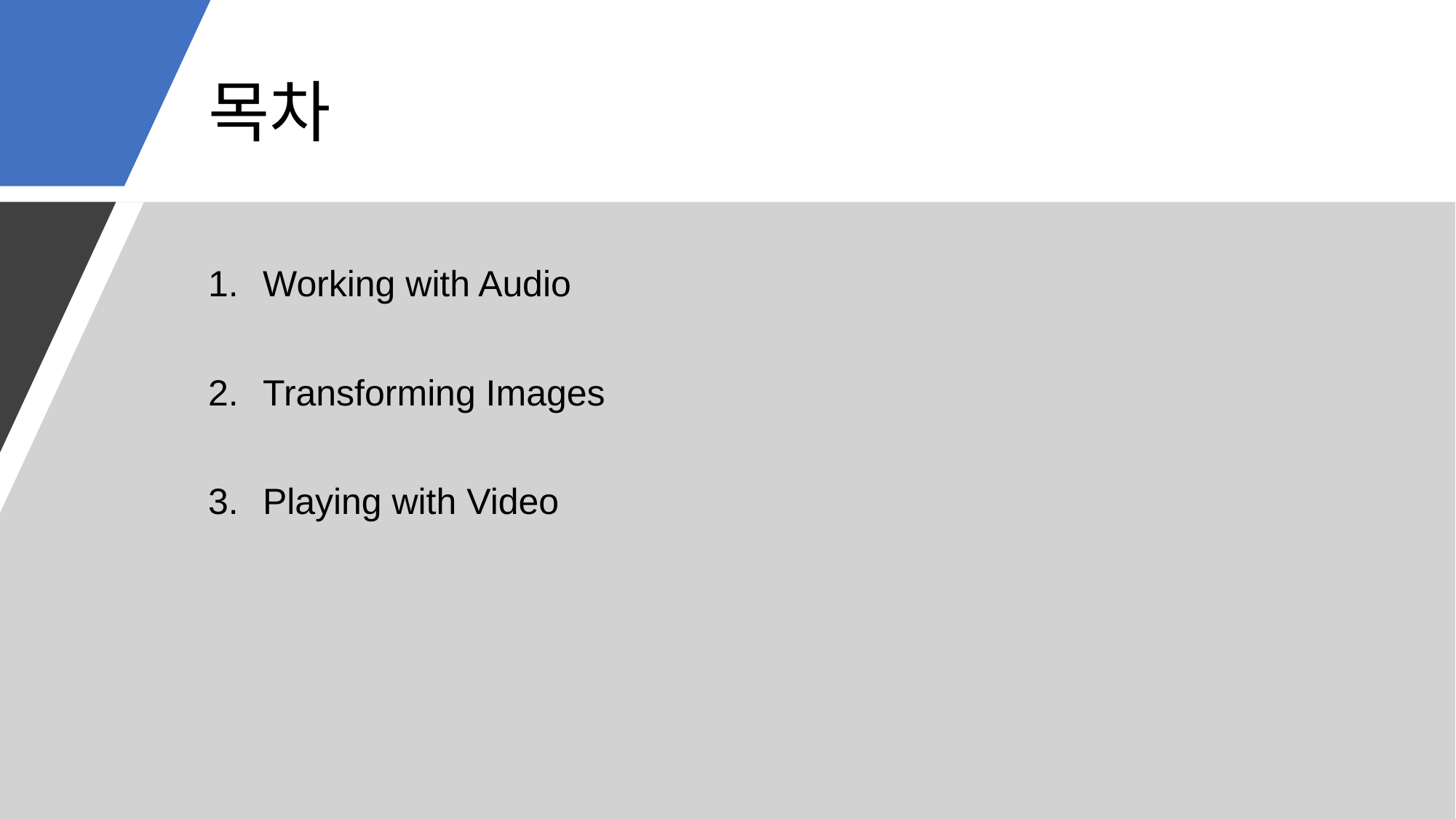

# 목차

Working with Audio

Transforming Images

Playing with Video